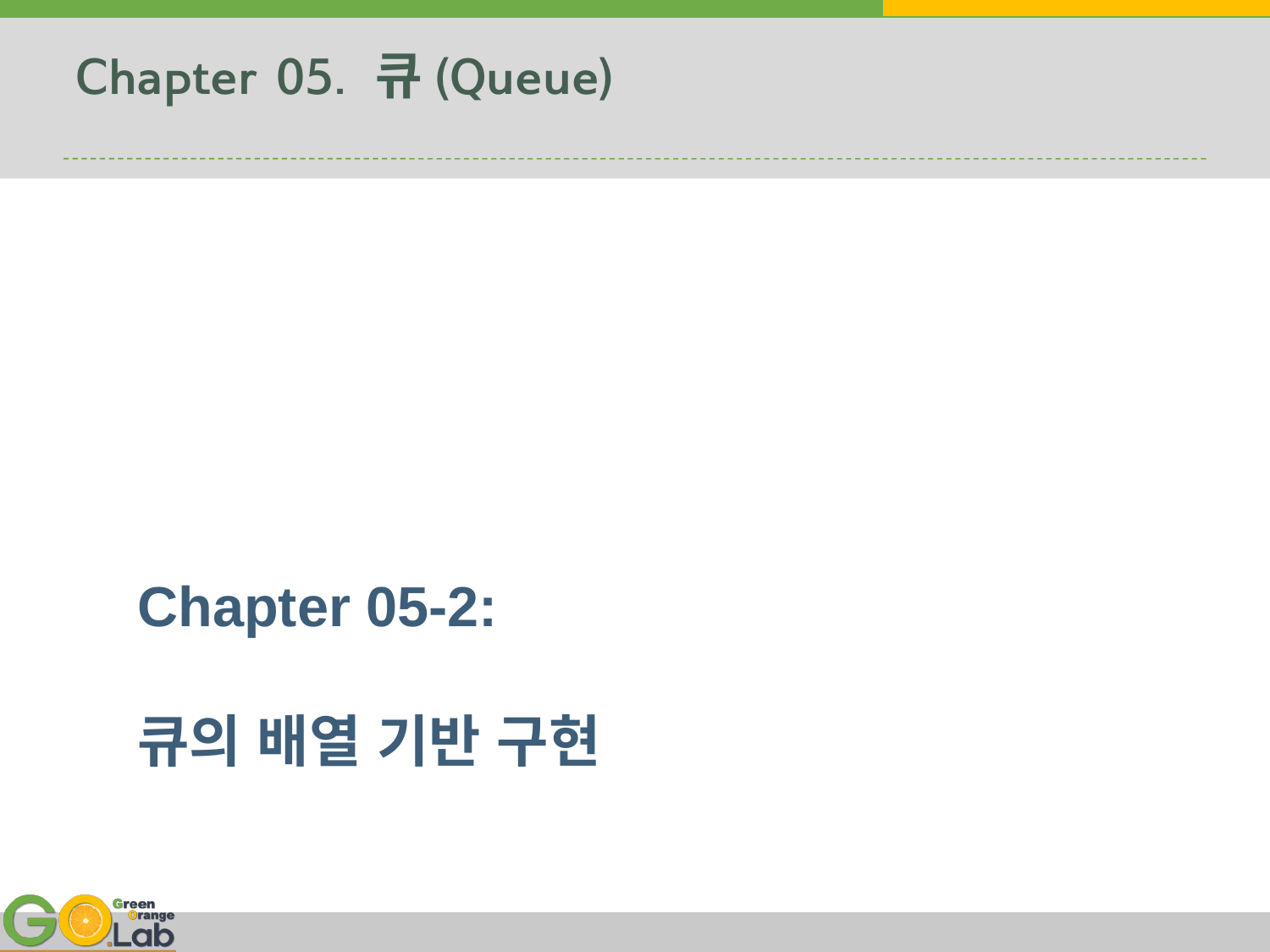

# Chapter 05. 큐(Queue)
Chapter 05-2:
큐의 배열 기반 구현